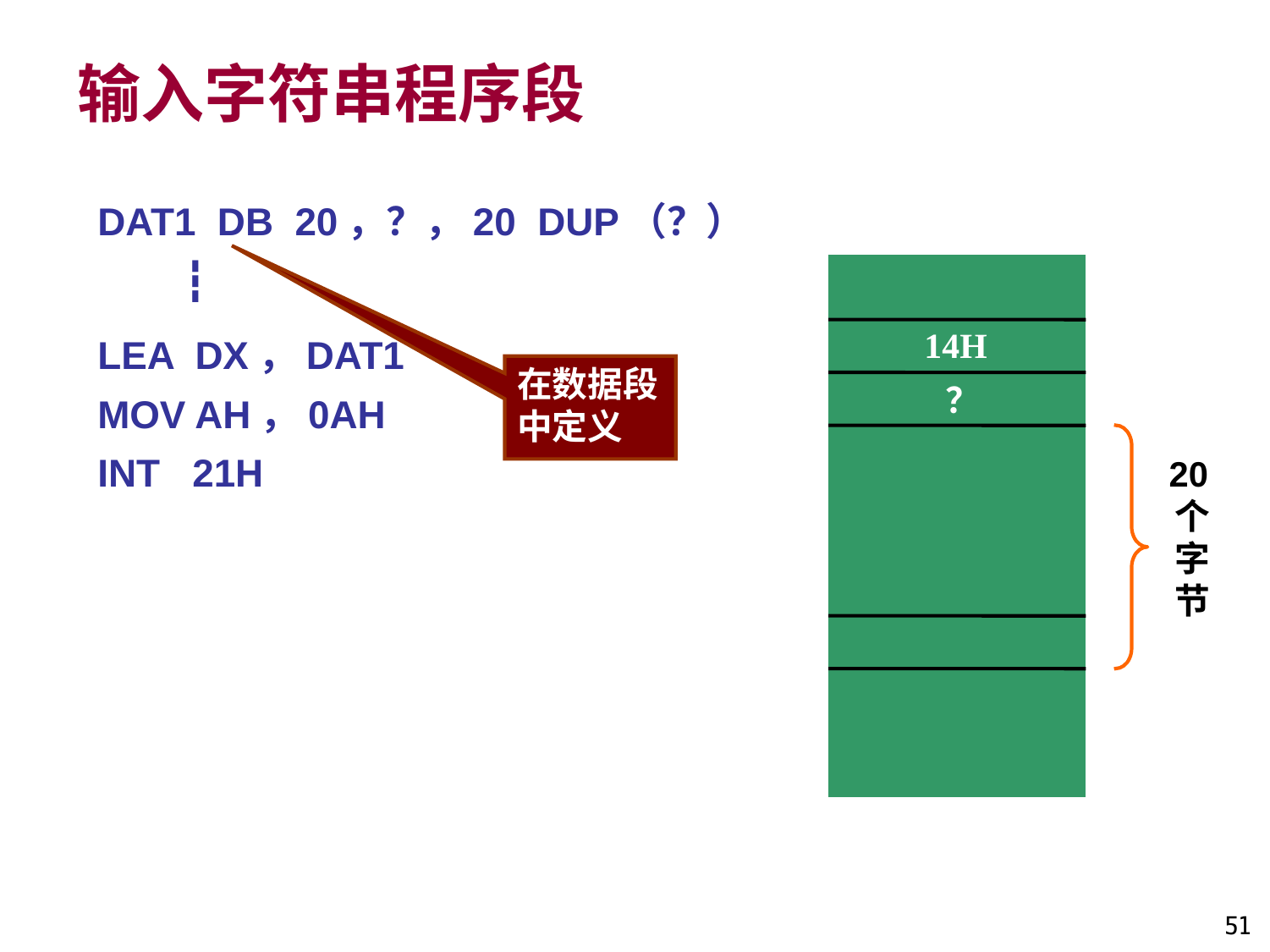

# 输入字符串程序段
DAT1  DB  20，？，20  DUP（？）
        ┇
LEA  DX，DAT1
MOV AH，0AH
INT   21H

14H
在数据段中定义
 ？

20个字节
51